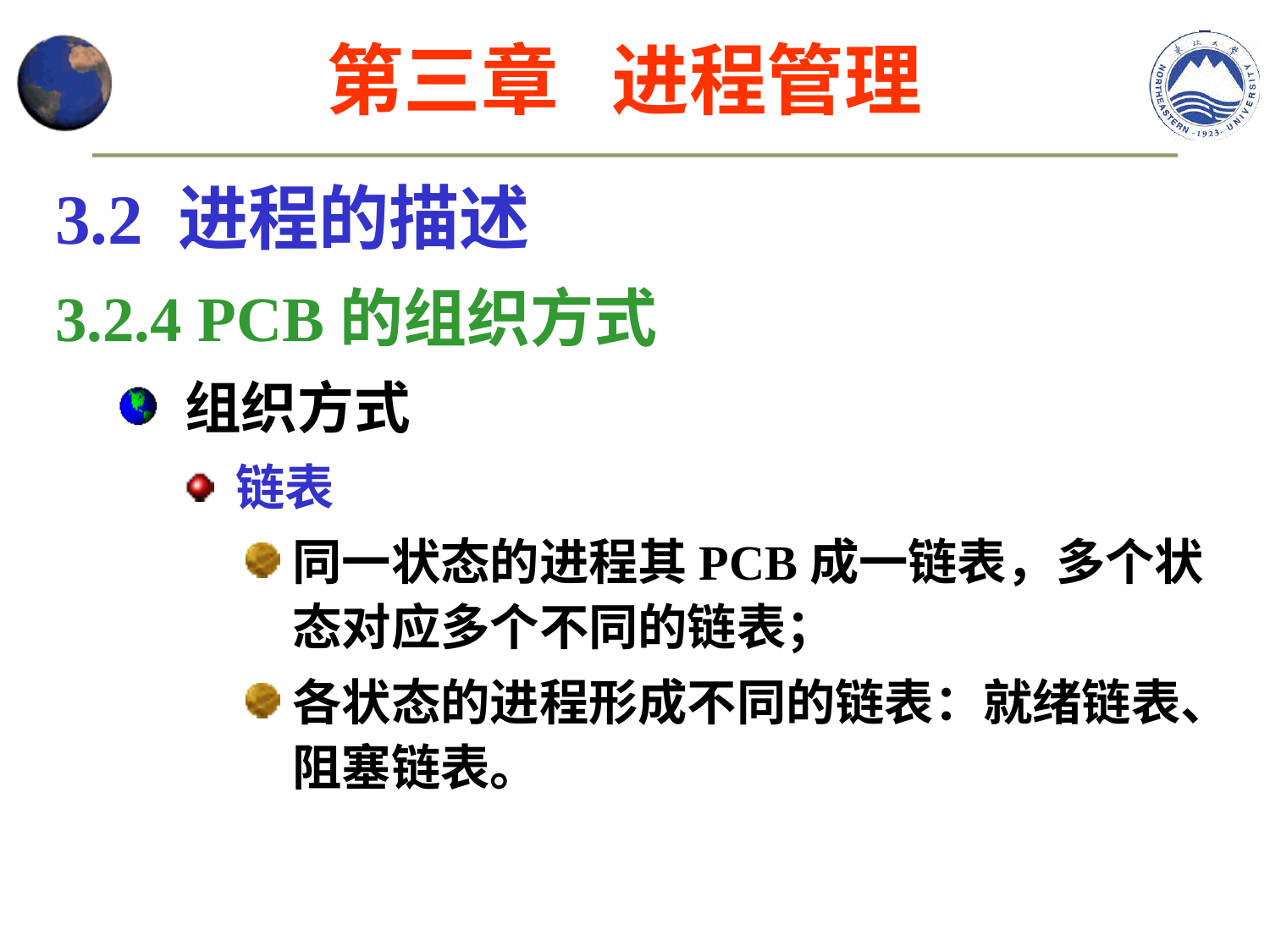

第三章   进程管理
3.2 进程的描述
3.2.4 PCB的组织方式
 组织方式
 链表
同一状态的进程其PCB成一链表，多个状态对应多个不同的链表；
各状态的进程形成不同的链表：就绪链表、阻塞链表。